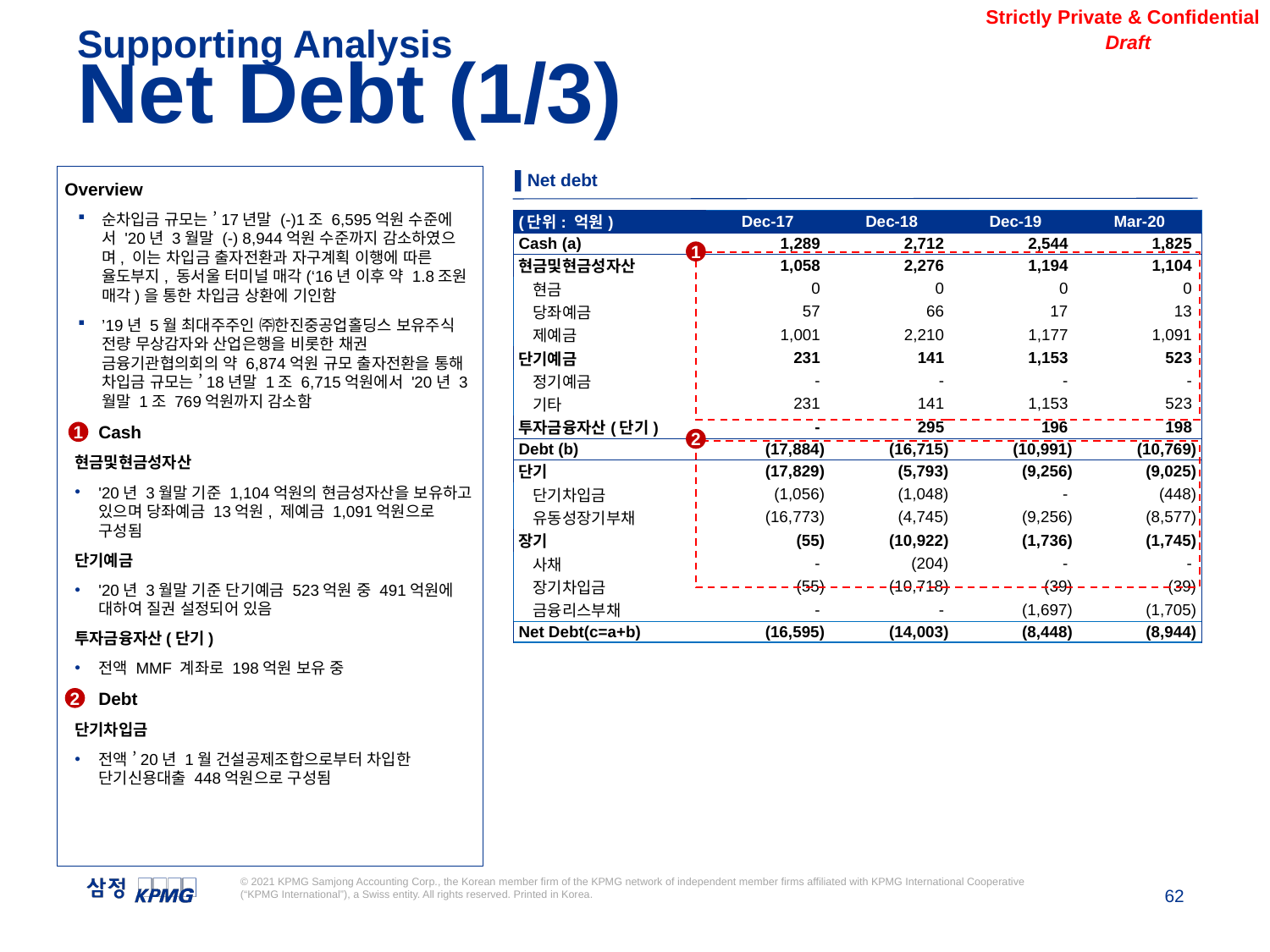

Supporting Analysis
Net Debt (1/3)
▌Net debt
Overview
순차입금 규모는 ’17년말 (-)1조 6,595억원 수준에서 '20년 3월말 (-) 8,944억원 수준까지 감소하였으며, 이는 차입금 출자전환과 자구계획 이행에 따른 율도부지, 동서울 터미널 매각(‘16년 이후 약 1.8조원 매각)을 통한 차입금 상환에 기인함
’19년 5월 최대주주인 ㈜한진중공업홀딩스 보유주식 전량 무상감자와 산업은행을 비롯한 채권 금융기관협의회의 약 6,874억원 규모 출자전환을 통해 차입금 규모는 ’18년말 1조 6,715억원에서 '20년 3월말 1조 769억원까지 감소함
Cash
현금및현금성자산
'20년 3월말 기준 1,104억원의 현금성자산을 보유하고 있으며 당좌예금 13억원, 제예금 1,091억원으로 구성됨
단기예금
'20년 3월말 기준 단기예금 523억원 중 491억원에 대하여 질권 설정되어 있음
투자금융자산(단기)
전액 MMF 계좌로 198억원 보유 중
Debt
단기차입금
전액 ’20년 1월 건설공제조합으로부터 차입한 단기신용대출 448억원으로 구성됨

| (단위: 억원) | Dec-17 | Dec-18 | Dec-19 | Mar-20 |
| --- | --- | --- | --- | --- |
| Cash (a) | 1,289 | 2,712 | 2,544 | 1,825 |
| 현금및현금성자산 | 1,058 | 2,276 | 1,194 | 1,104 |
| 현금 | 0 | 0 | 0 | 0 |
| 당좌예금 | 57 | 66 | 17 | 13 |
| 제예금 | 1,001 | 2,210 | 1,177 | 1,091 |
| 단기예금 | 231 | 141 | 1,153 | 523 |
| 정기예금 | - | - | - | - |
| 기타 | 231 | 141 | 1,153 | 523 |
| 투자금융자산(단기) | - | 295 | 196 | 198 |
| Debt (b) | (17,884) | (16,715) | (10,991) | (10,769) |
| 단기 | (17,829) | (5,793) | (9,256) | (9,025) |
| 단기차입금 | (1,056) | (1,048) | - | (448) |
| 유동성장기부채 | (16,773) | (4,745) | (9,256) | (8,577) |
| 장기 | (55) | (10,922) | (1,736) | (1,745) |
| 사채 | - | (204) | - | - |
| 장기차입금 | (55) | (10,718) | (39) | (39) |
| 금융리스부채 | - | - | (1,697) | (1,705) |
| Net Debt(c=a+b) | (16,595) | (14,003) | (8,448) | (8,944) |
1

1
2

2